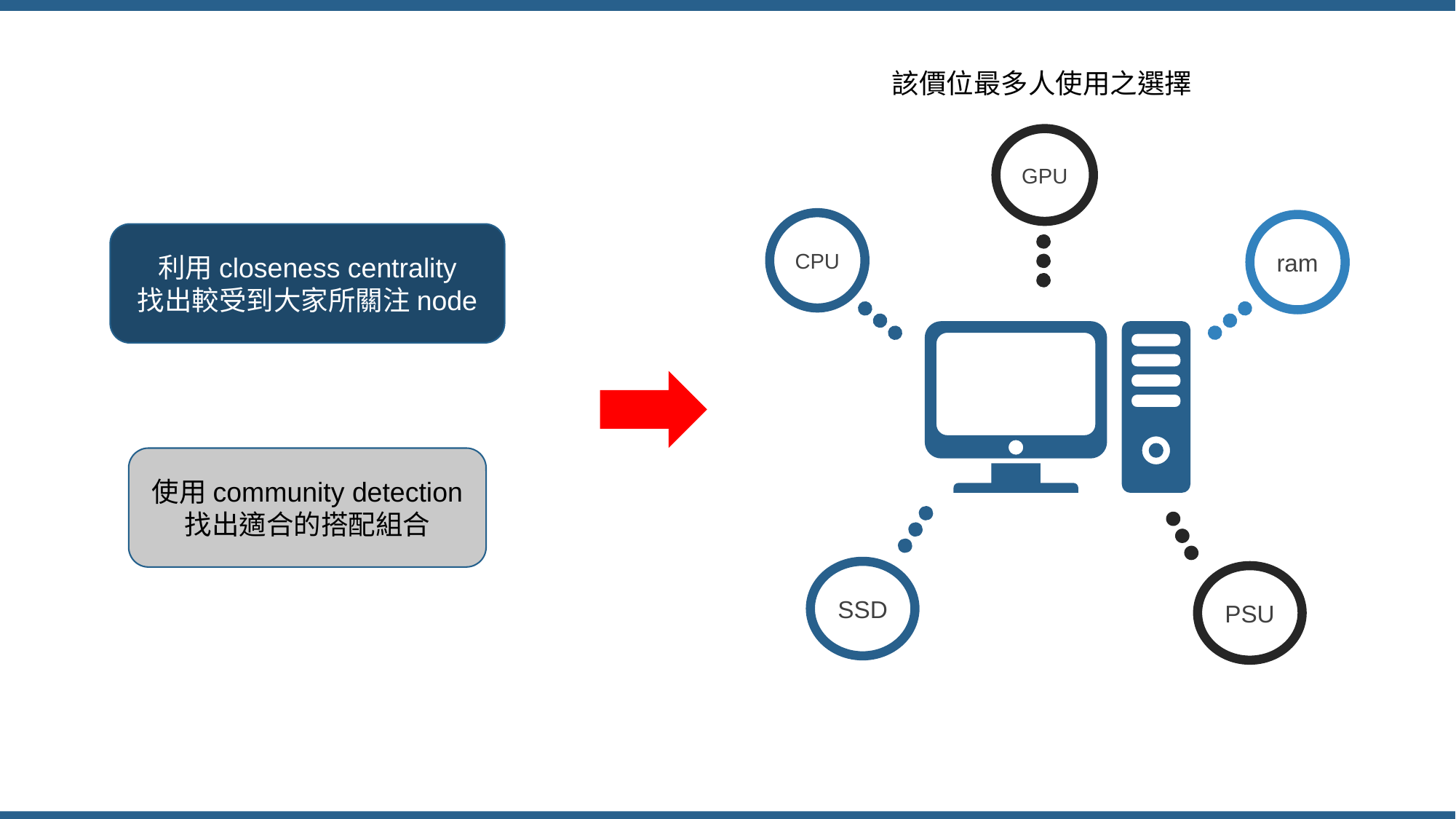

該價位最多人使用之選擇
GPU
CPU
ram
利用closeness centrality
找出較受到大家所關注node

使用community detection
找出適合的搭配組合

SSD
PSU